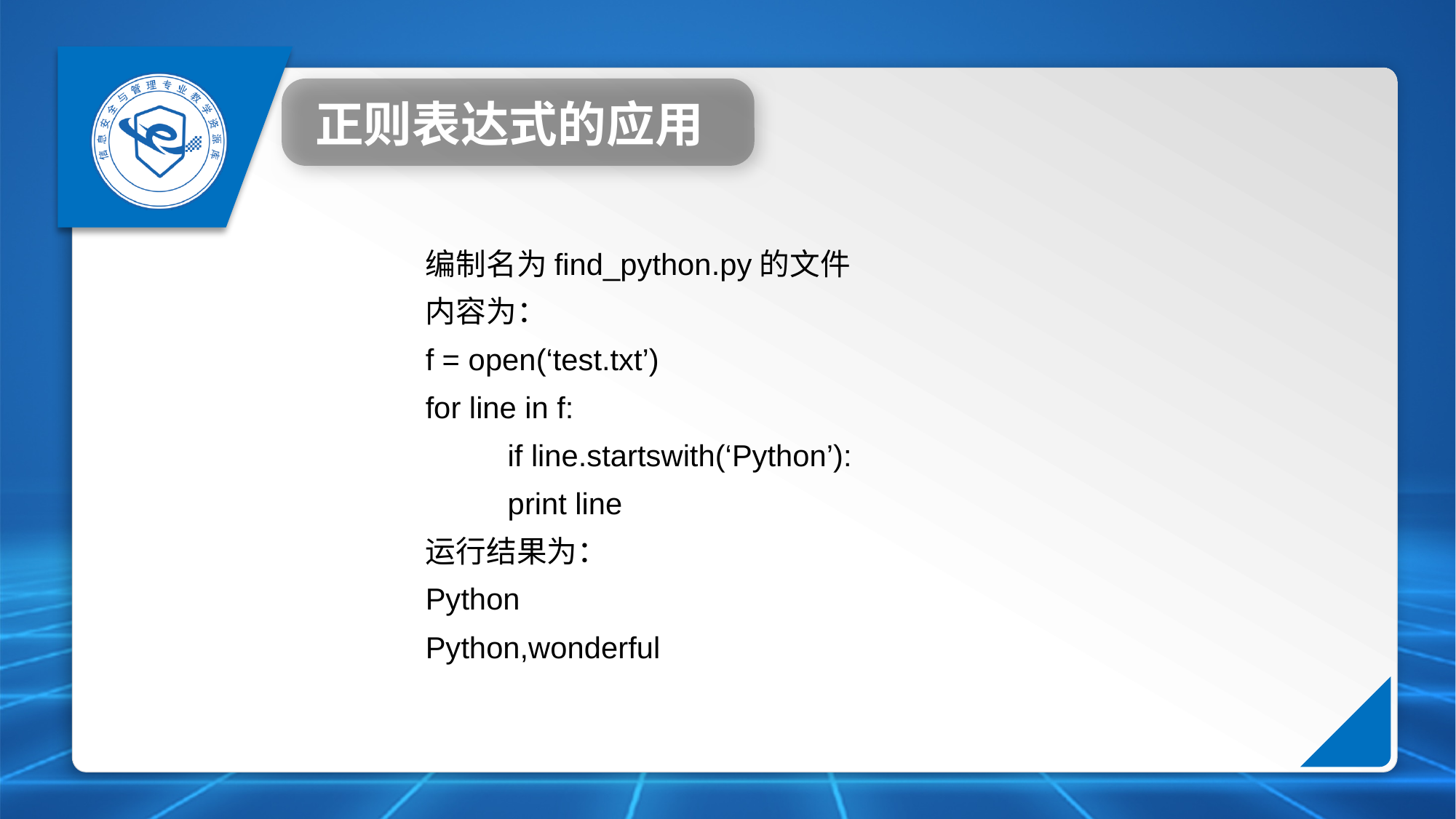

正则表达式的应用
编制名为find_python.py的文件
内容为：
f = open(‘test.txt’)
for line in f:
	if line.startswith(‘Python’):
	print line
运行结果为：
Python
Python,wonderful